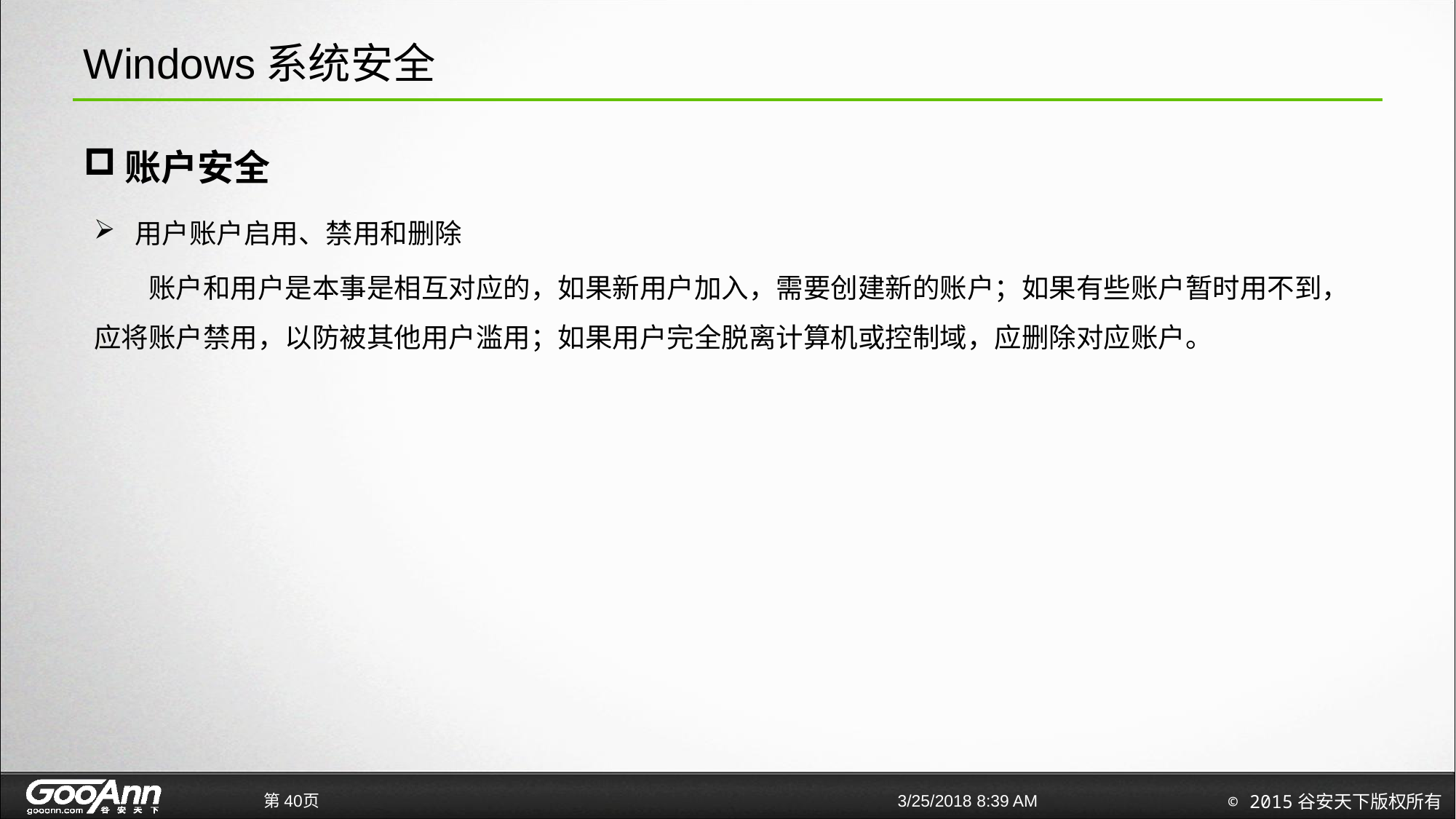

# Windows系统安全
账户安全
用户账户启用、禁用和删除
账户和用户是本事是相互对应的，如果新用户加入，需要创建新的账户；如果有些账户暂时用不到，应将账户禁用，以防被其他用户滥用；如果用户完全脱离计算机或控制域，应删除对应账户。